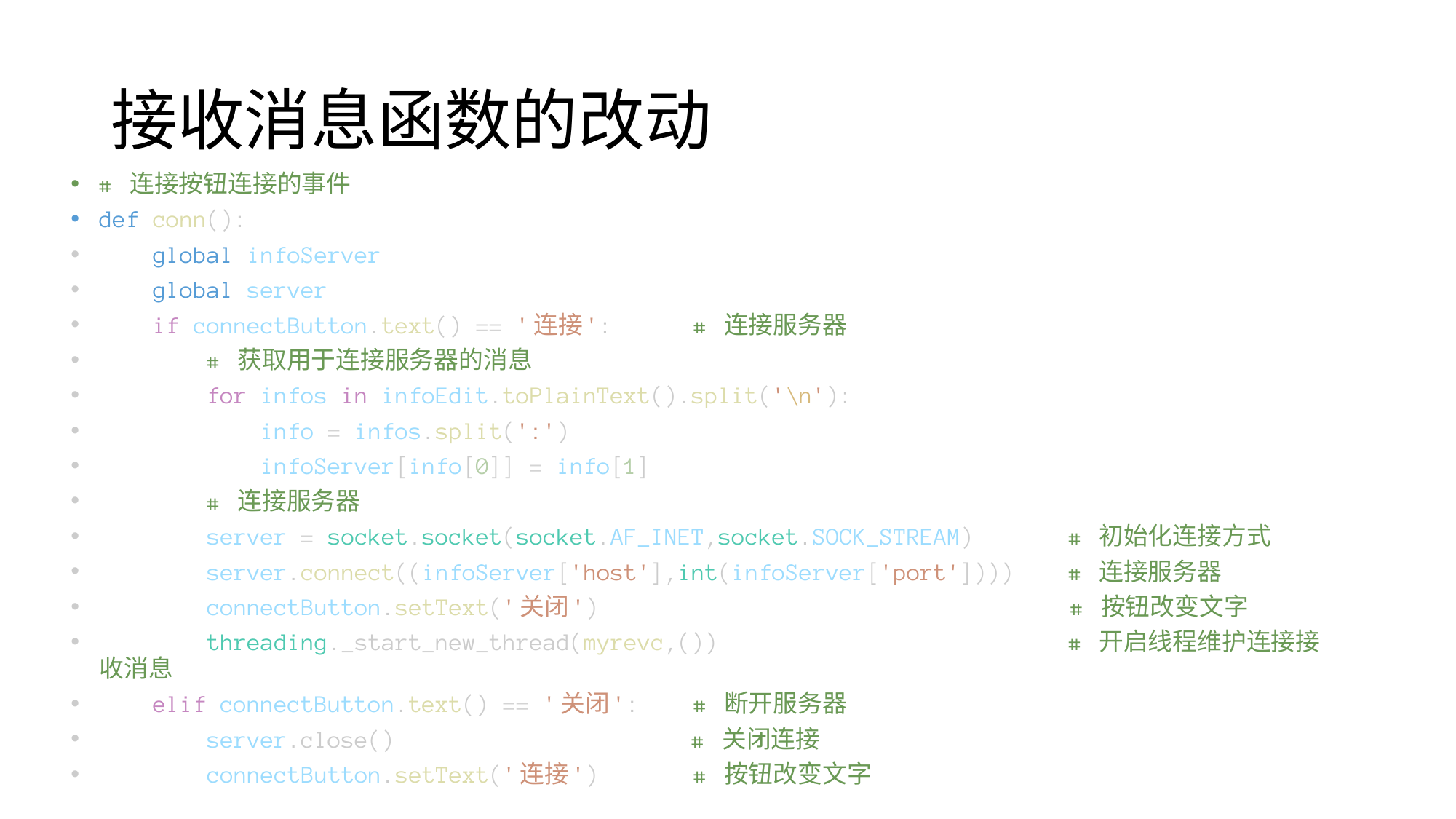

# 接收消息函数的改动
# 连接按钮连接的事件
def conn():
    global infoServer
    global server
    if connectButton.text() == '连接':      # 连接服务器
        # 获取用于连接服务器的消息
        for infos in infoEdit.toPlainText().split('\n'):
            info = infos.split(':')
            infoServer[info[0]] = info[1]
        # 连接服务器
        server = socket.socket(socket.AF_INET,socket.SOCK_STREAM)       # 初始化连接方式
        server.connect((infoServer['host'],int(infoServer['port'])))    # 连接服务器
        connectButton.setText('关闭')                                   # 按钮改变文字
        threading._start_new_thread(myrevc,())                          # 开启线程维护连接接收消息
    elif connectButton.text() == '关闭':    # 断开服务器
        server.close()                      # 关闭连接
        connectButton.setText('连接')       # 按钮改变文字